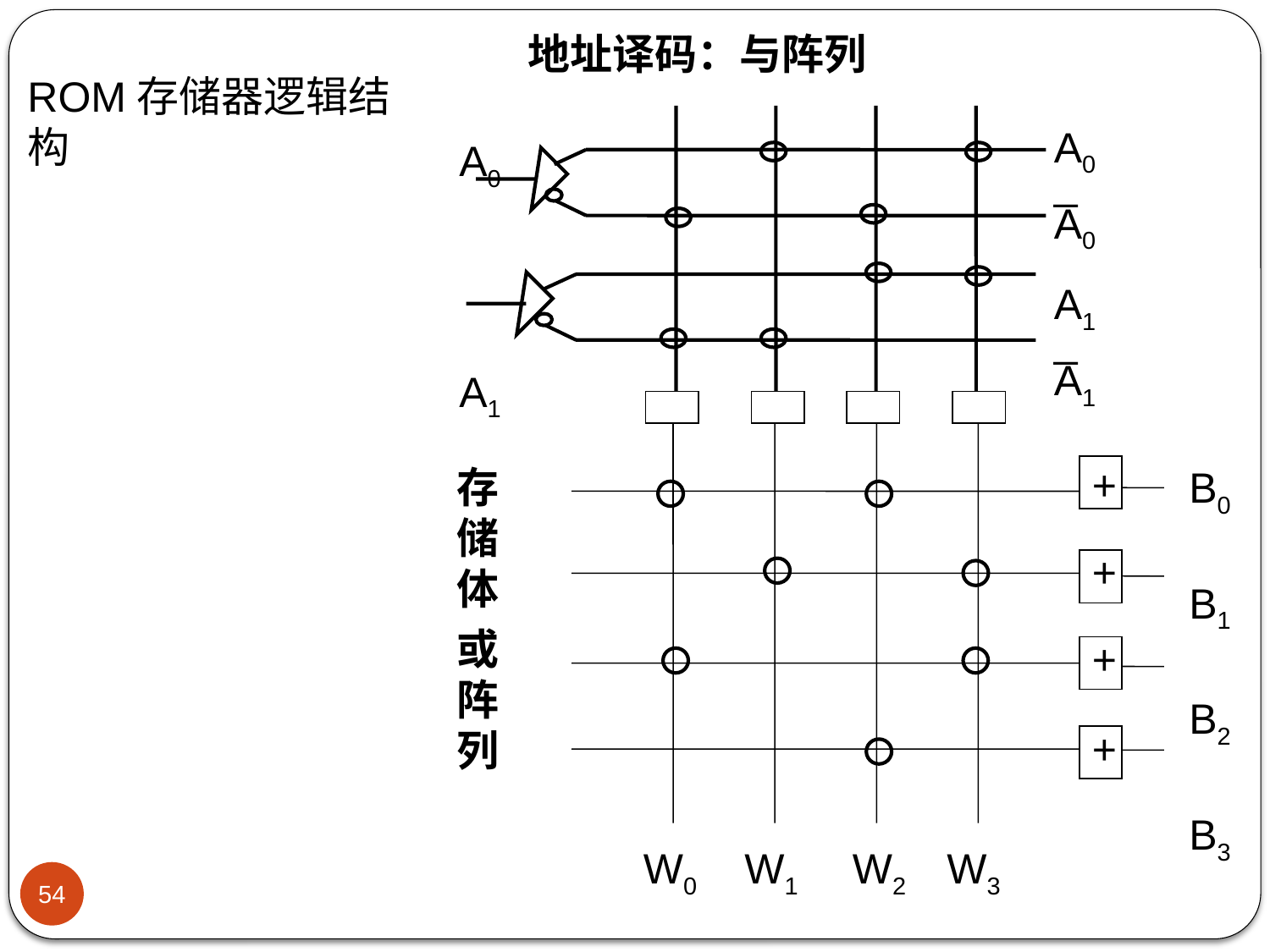

地址译码：与阵列
ROM存储器逻辑结构

A0
_
A0

A1
_
A1
A0

A1

+

+

+

+

存储体
或阵列
B0

B1

B2

B3
W0       W1        W2      W3
54